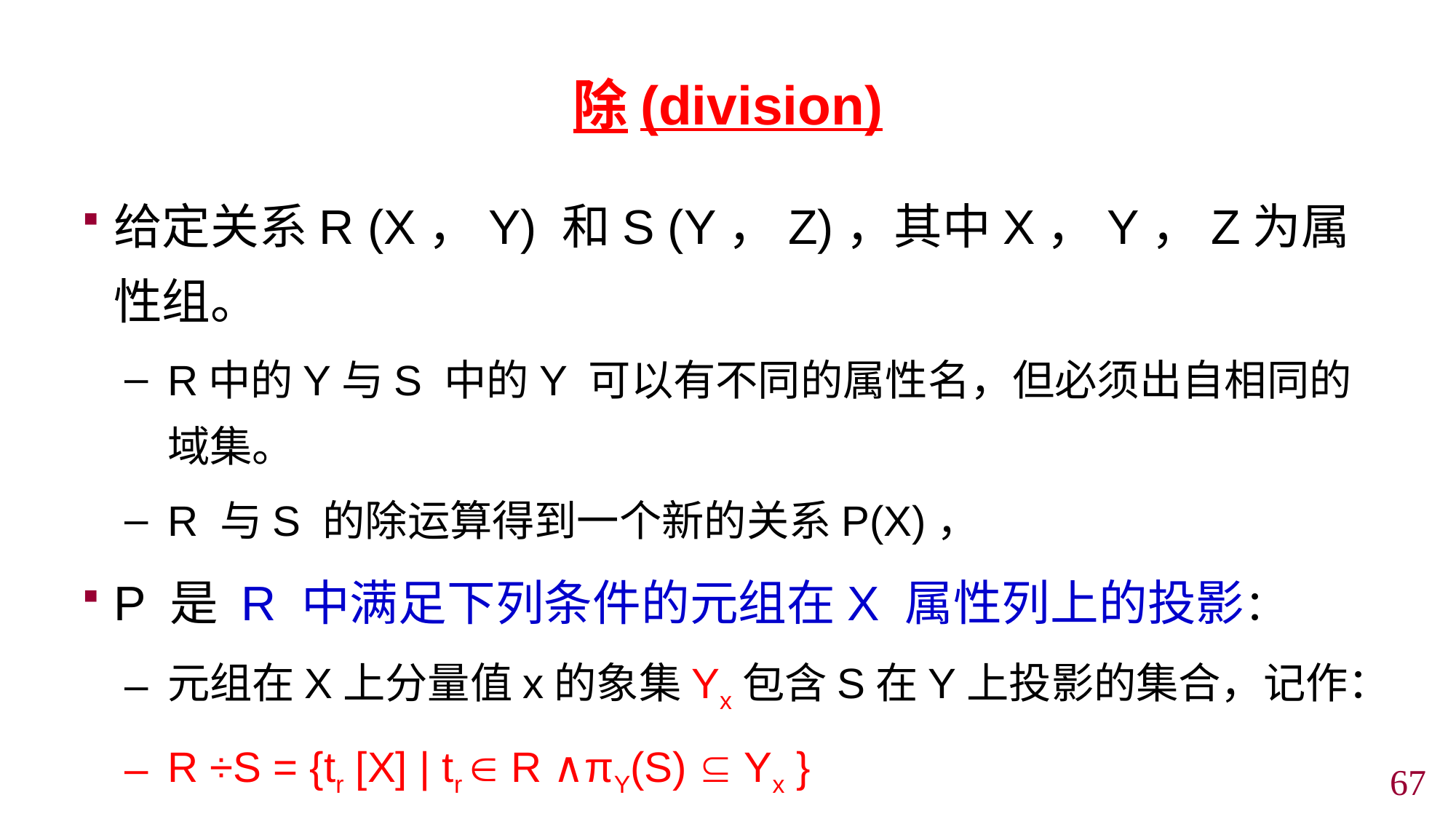

除(division)

给定关系R (X，Y) 和S (Y，Z)，其中X，Y，Z为属性组。
R中的Y与S 中的Y 可以有不同的属性名，但必须出自相同的域集。
R 与S 的除运算得到一个新的关系P(X)，
P 是 R 中满足下列条件的元组在X 属性列上的投影：
元组在X上分量值x的象集Yx包含S在Y上投影的集合，记作：
R ÷S = {tr [X] | tr ∈ R ∧πY(S) ⊆ Yx }
Yx：x在R 中的象集，x = tr[X]
67